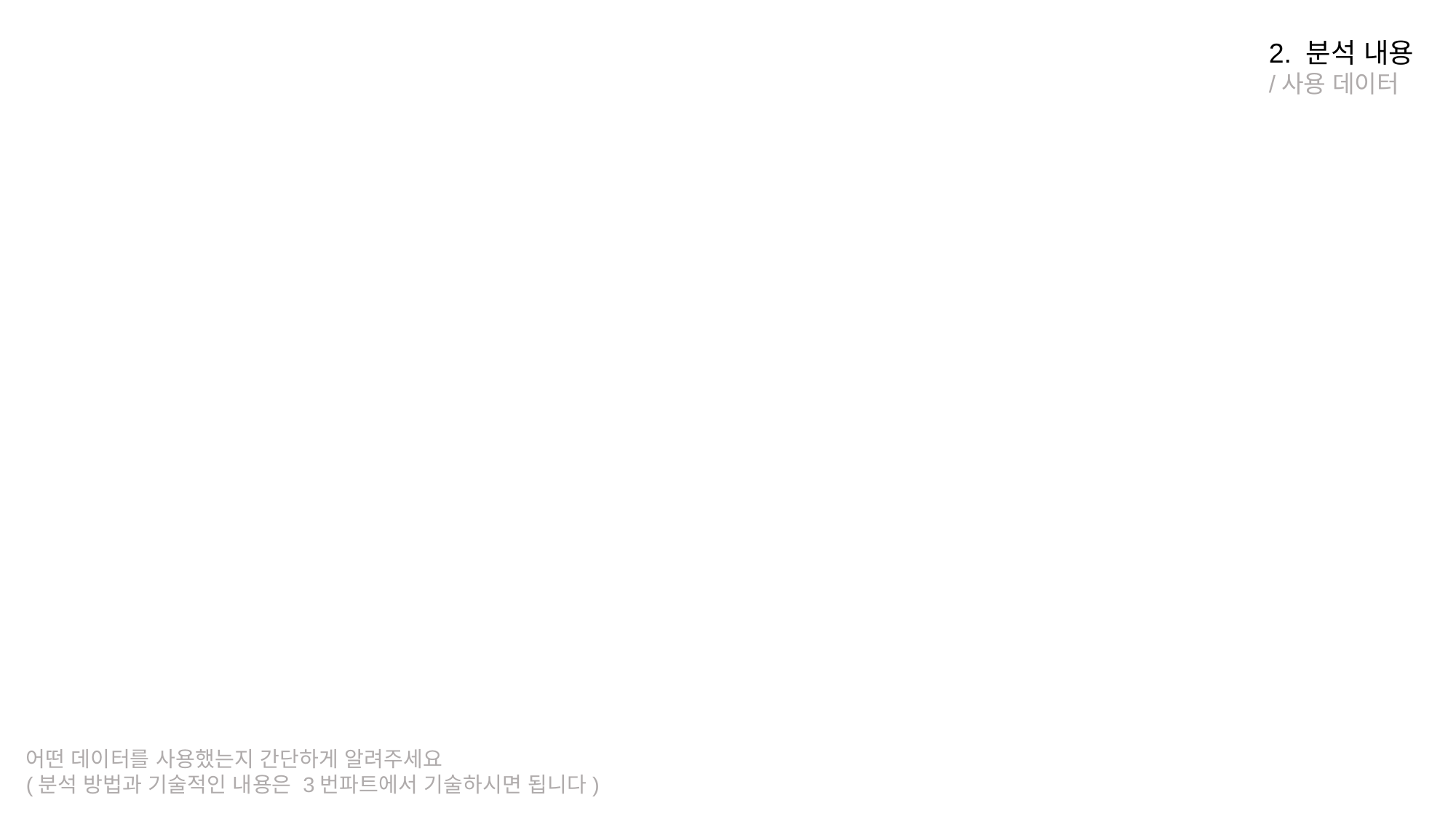

2. 분석 내용
/사용 데이터
어떤 데이터를 사용했는지 간단하게 알려주세요
(분석 방법과 기술적인 내용은 3번파트에서 기술하시면 됩니다)